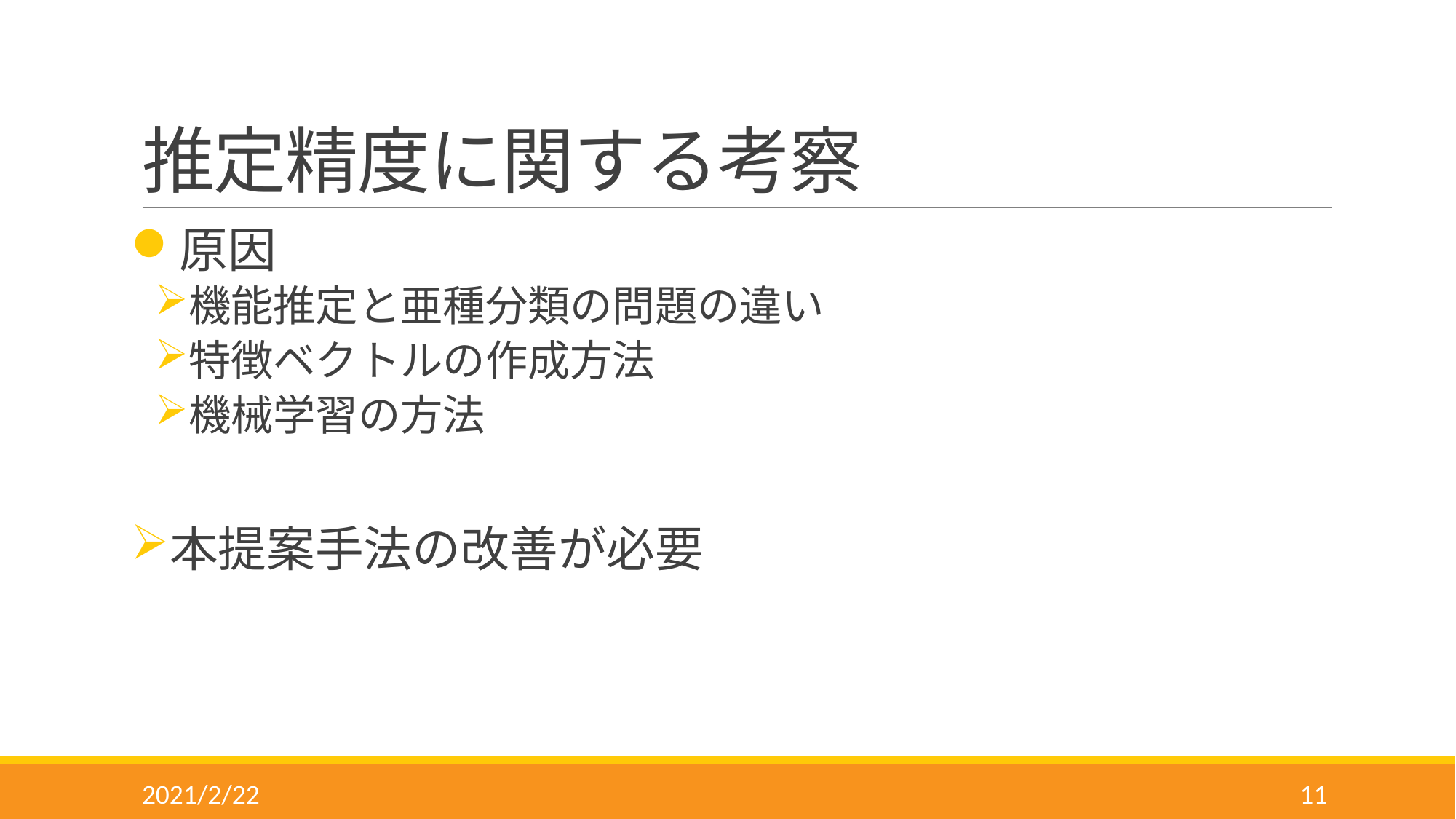

# 推定精度に関する考察
原因
機能推定と亜種分類の問題の違い
特徴ベクトルの作成方法
機械学習の方法

本提案手法の改善が必要
2021/2/22
11